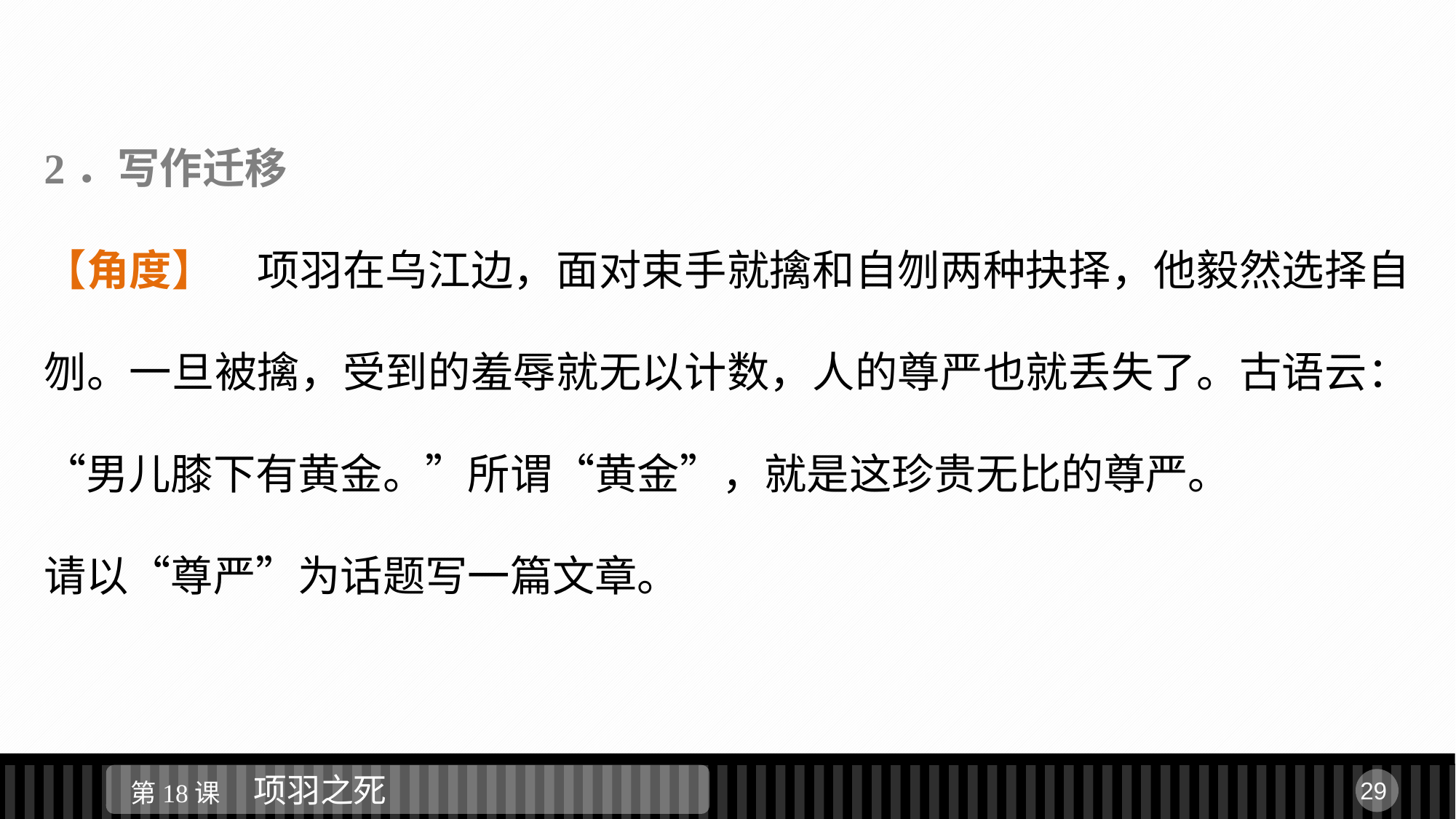

2．写作迁移
【角度】　项羽在乌江边，面对束手就擒和自刎两种抉择，他毅然选择自刎。一旦被擒，受到的羞辱就无以计数，人的尊严也就丢失了。古语云：“男儿膝下有黄金。”所谓“黄金”，就是这珍贵无比的尊严。
请以“尊严”为话题写一篇文章。